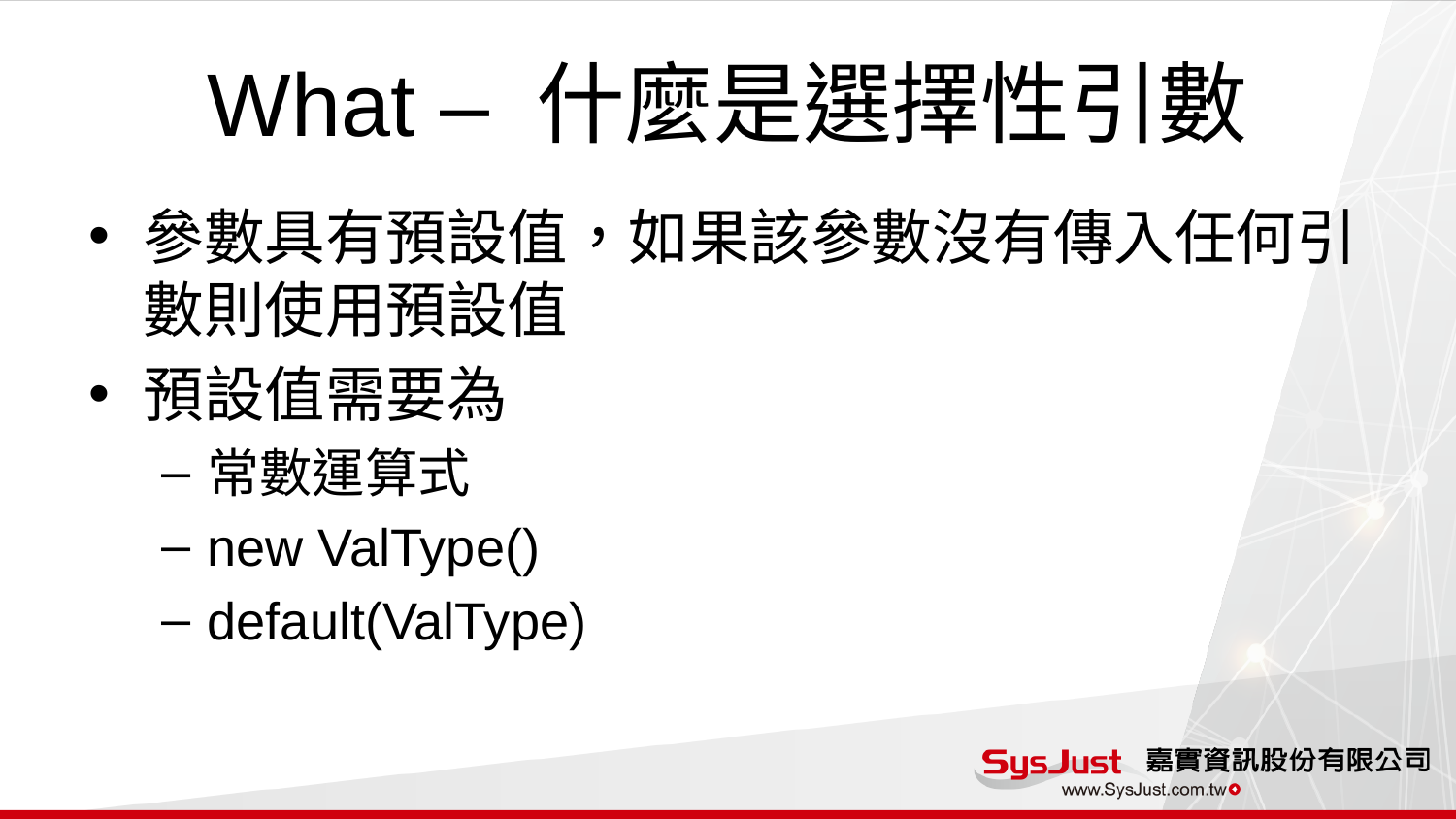

# What – 什麼是選擇性引數
參數具有預設值，如果該參數沒有傳入任何引數則使用預設值
預設值需要為
常數運算式
new ValType()
default(ValType)